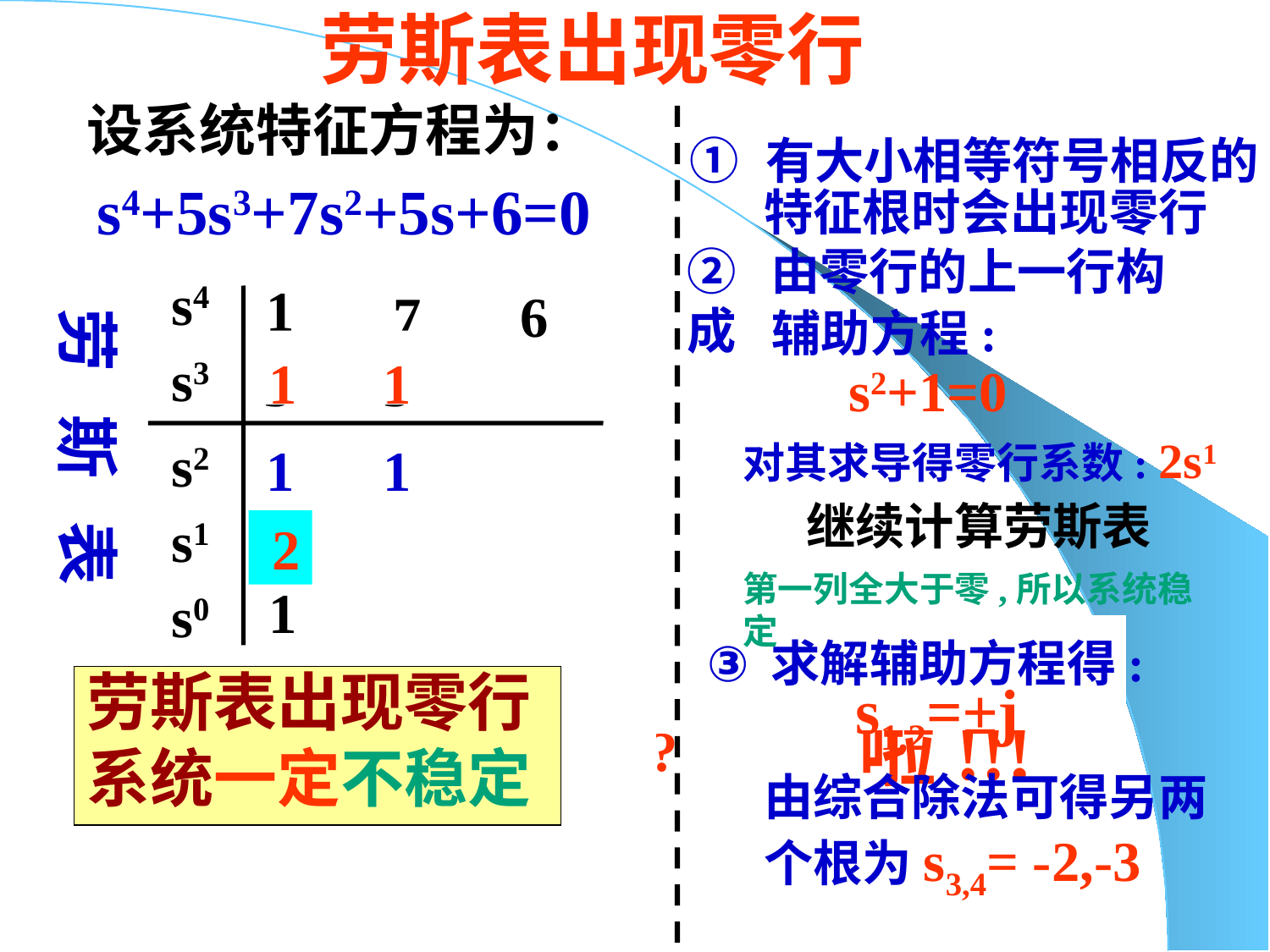

# 劳斯表出现零行
设系统特征方程为：

① 有大小相等符号相反的
特征根时会出现零行

s4
s3
s2
s1
s0
s4+5s3+7s2+5s+6=0
②  由零行的上一行构成
辅助方程:
1
7
6

劳   斯   表

1

1
5
5
s2+1=0
6
6
对其求导得零行系数: 2s1
1

1

继续计算劳斯表
0
2

第一列全大于零,所以系统稳定
1
错啦!!!

求解辅助方程得:

s1,2=±j
劳斯表出现零行系统一定不稳定

1 劳斯表何时会出现零行?
由综合除法可得另两个根为s3,4= -2,-3
2 出现零行怎么办?

3 如何求对称的根?